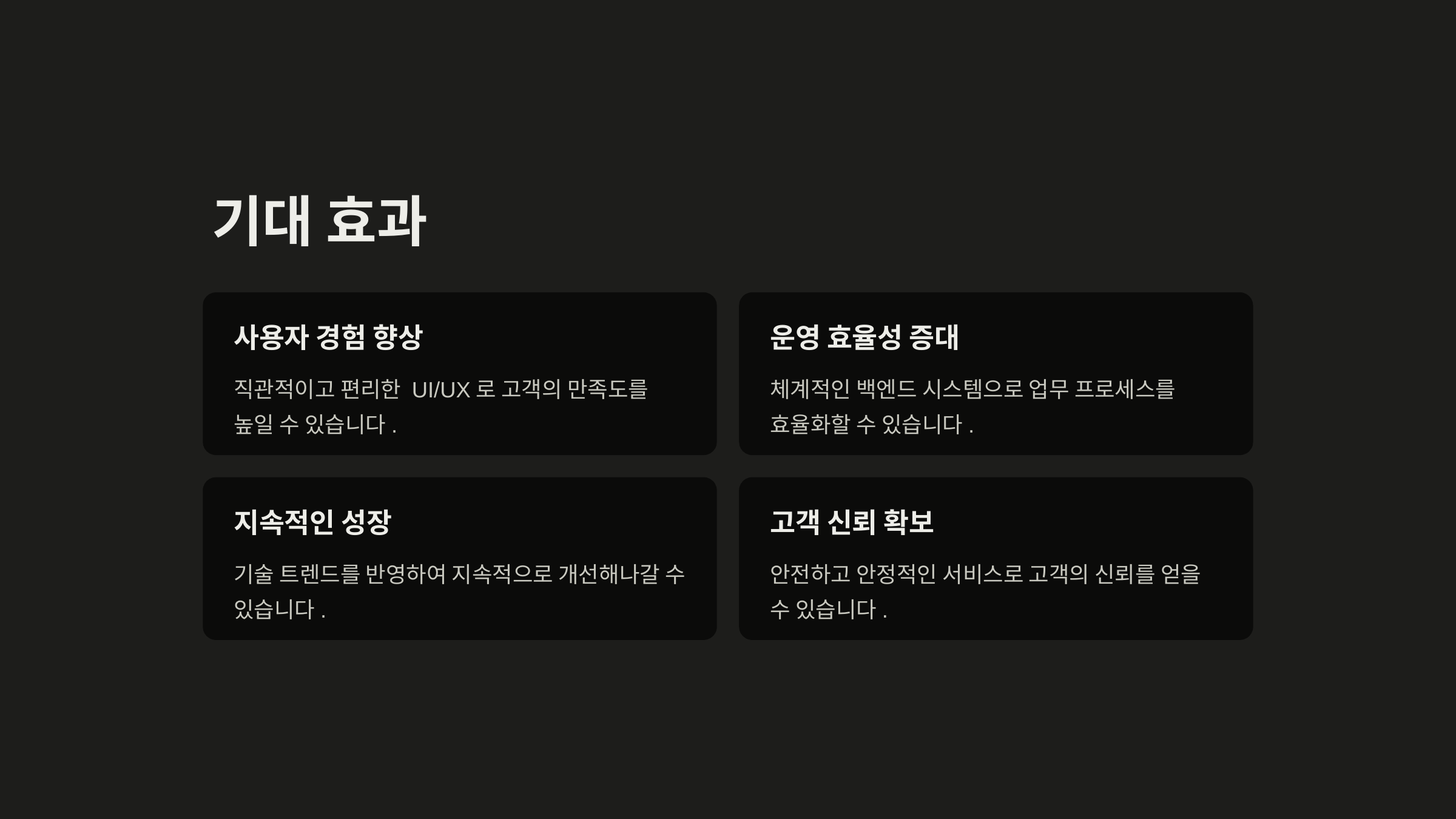

기대 효과

사용자 경험 향상
운영 효율성 증대
직관적이고 편리한 UI/UX로 고객의 만족도를 높일 수 있습니다.
체계적인 백엔드 시스템으로 업무 프로세스를 효율화할 수 있습니다.

지속적인 성장
고객 신뢰 확보
기술 트렌드를 반영하여 지속적으로 개선해나갈 수 있습니다.
안전하고 안정적인 서비스로 고객의 신뢰를 얻을 수 있습니다.